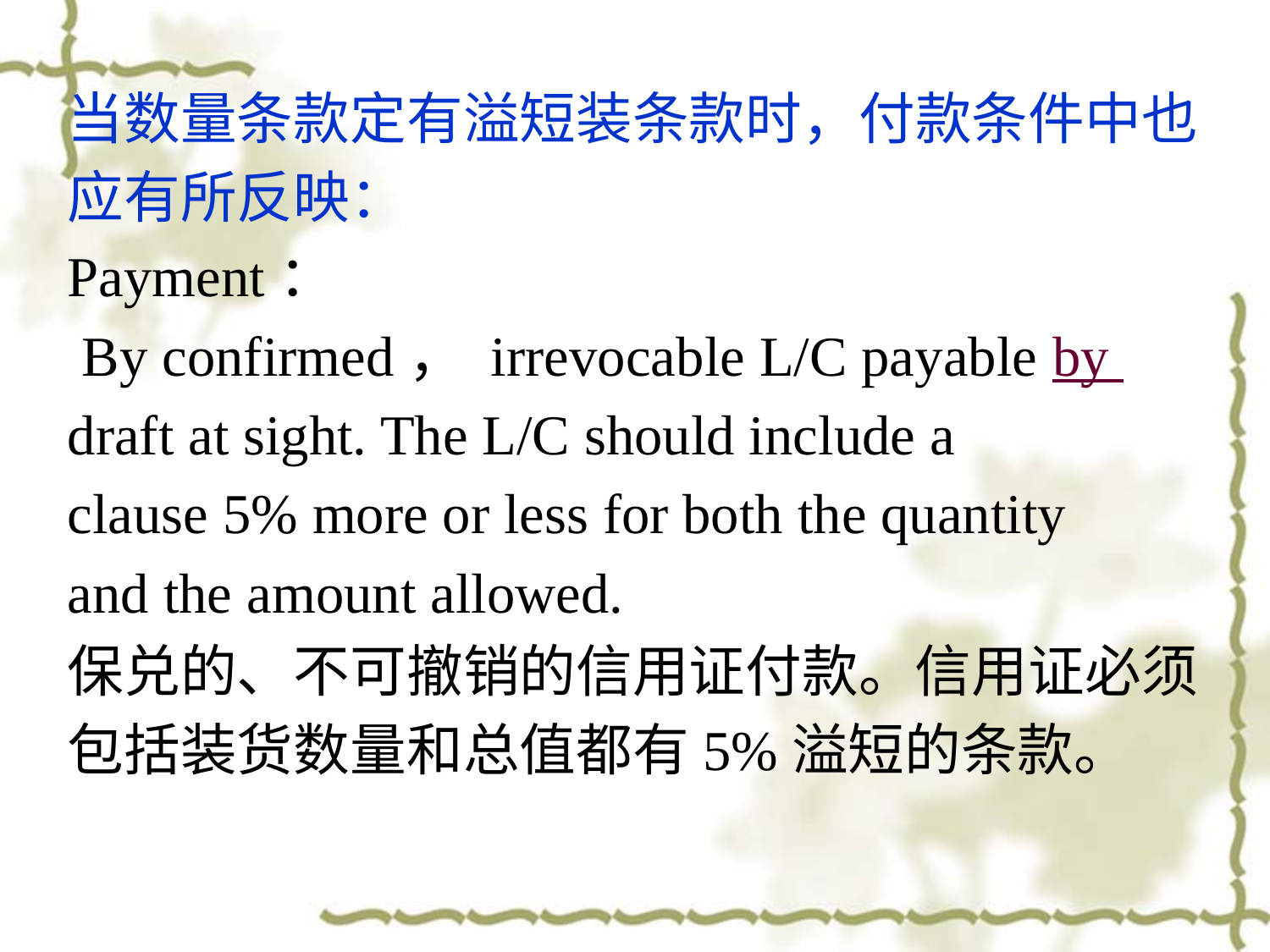

当数量条款定有溢短装条款时，付款条件中也
应有所反映：
Payment：
 By confirmed， irrevocable L/C payable by
draft at sight. The L/C should include a
clause 5% more or less for both the quantity
and the amount allowed.
保兑的、不可撤销的信用证付款。信用证必须
包括装货数量和总值都有5%溢短的条款。